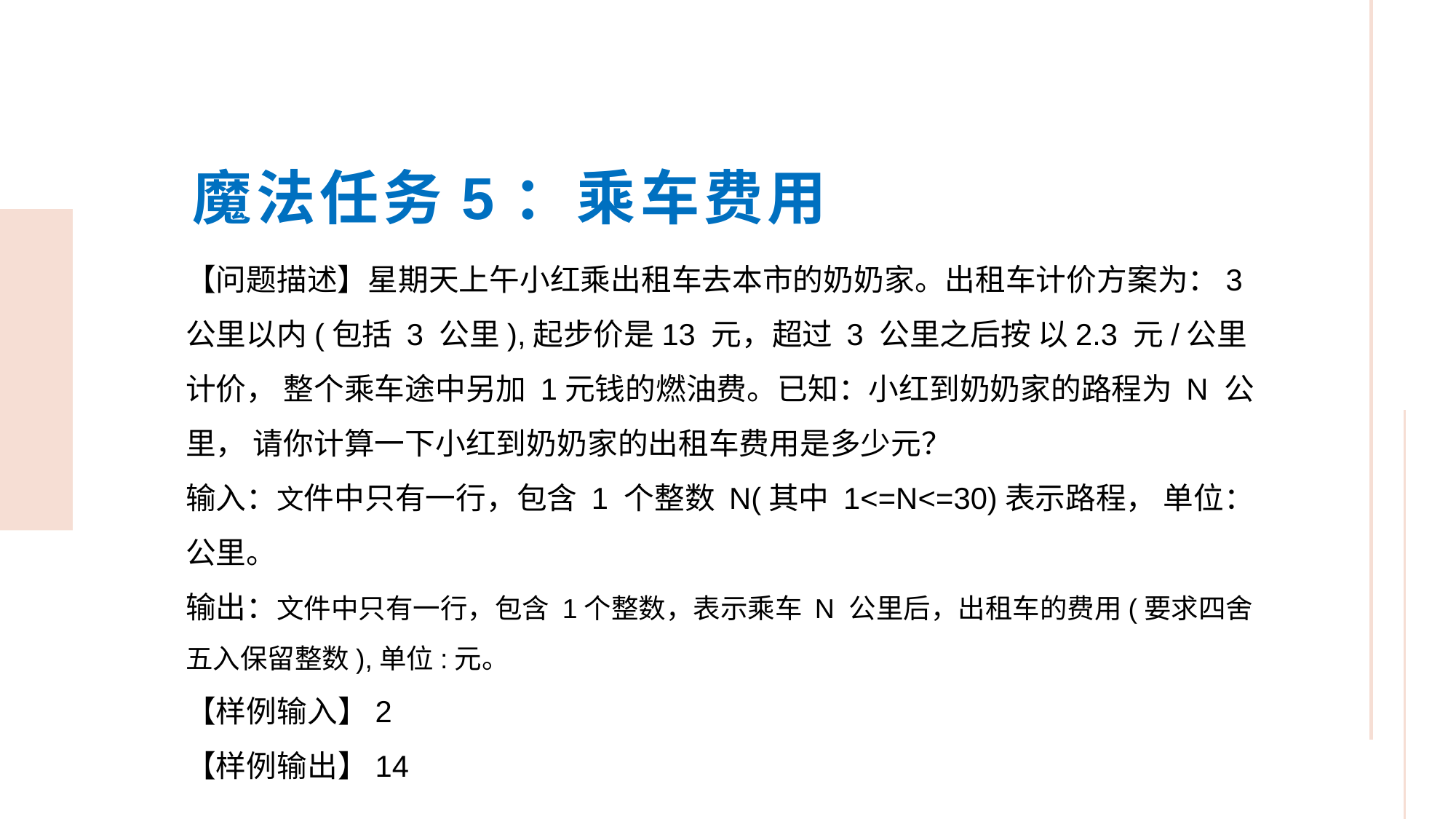

魔法任务5：乘车费用
【问题描述】星期天上午小红乘出租车去本市的奶奶家。出租车计价方案为：3 公里以内(包括 3 公里),起步价是13 元，超过 3 公里之后按 以2.3 元/公里计价， 整个乘车途中另加 1元钱的燃油费。已知：小红到奶奶家的路程为 N 公里， 请你计算一下小红到奶奶家的出租车费用是多少元？
输入：文件中只有一行，包含 1 个整数 N(其中 1<=N<=30)表示路程， 单位：公里。
输出：文件中只有一行，包含 1个整数，表示乘车 N 公里后，出租车的费用(要求四舍五入保留整数),单位:元。
【样例输入】2
【样例输出】14